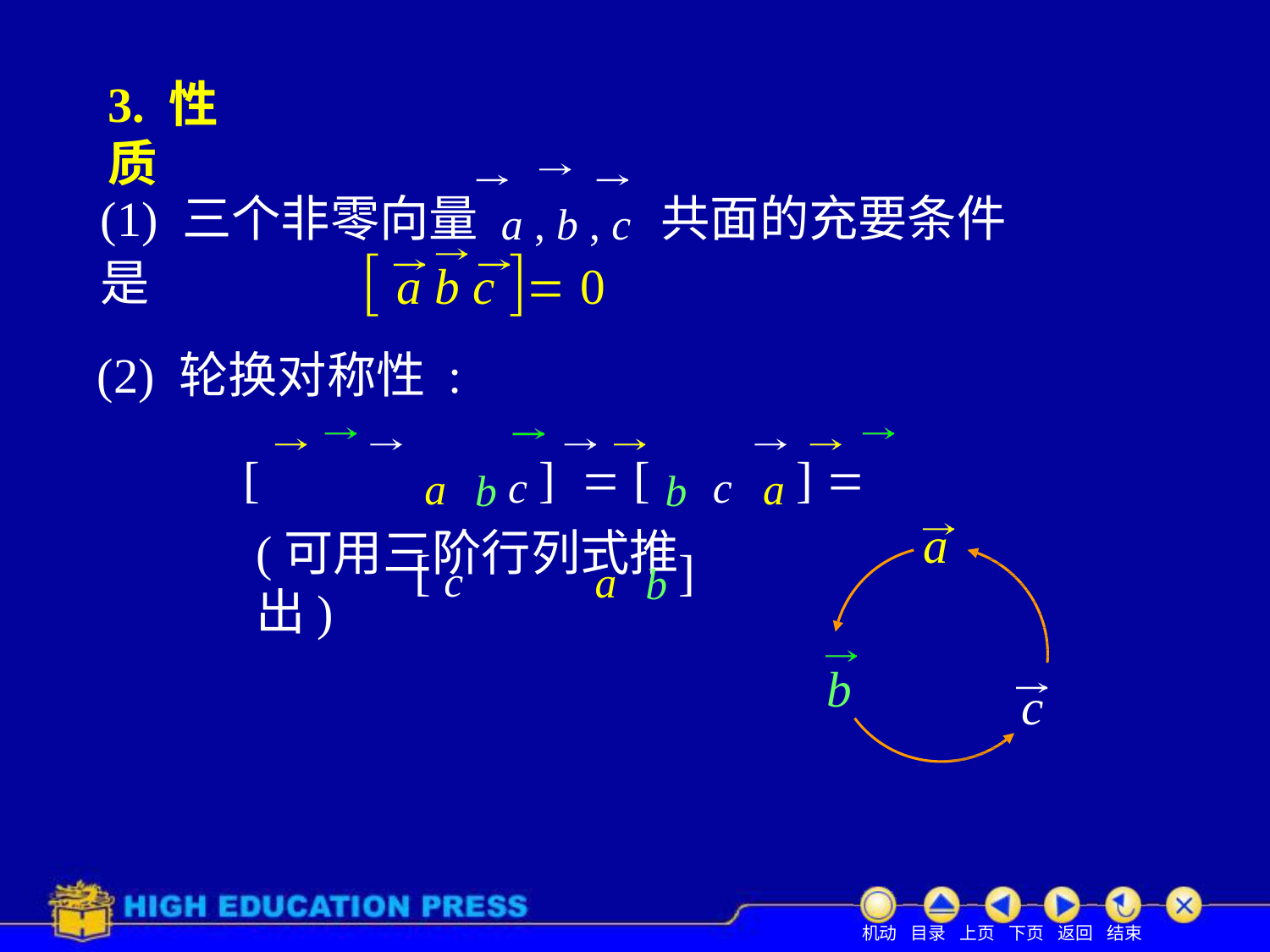

3. 性质
# (1) 三个非零向量 a , b , c 共面的充要条件是

[ a b c ]= 0
(2) 轮换对称性 :
[	a	b c ]  = [ b	c	a ] = [ c	a	b ]

a
(可用三阶行列式推出)

b
c

机动 目录 上页 下页 返回 结束